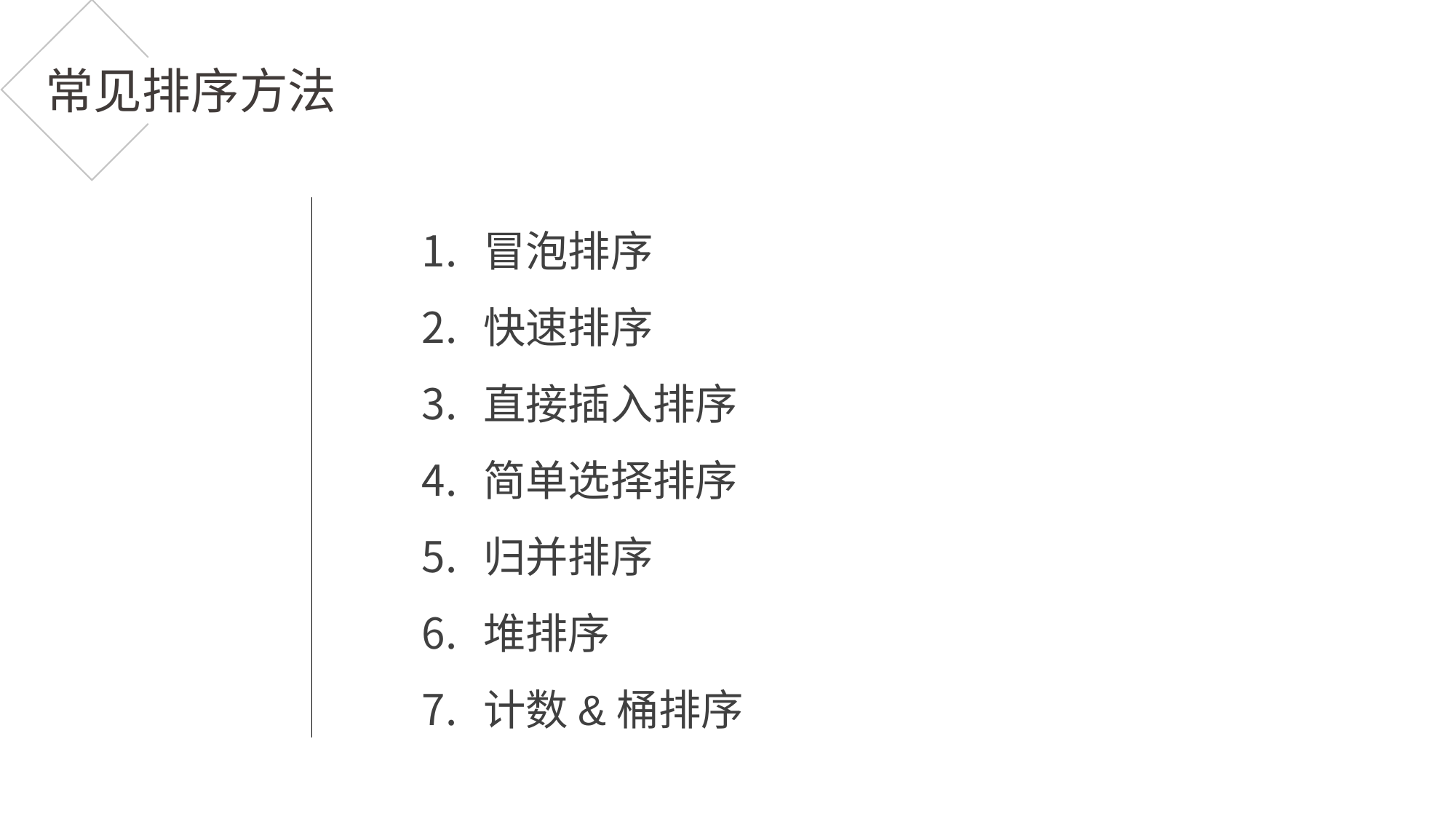

常见排序方法
冒泡排序
快速排序
直接插入排序
简单选择排序
归并排序
堆排序
计数&桶排序